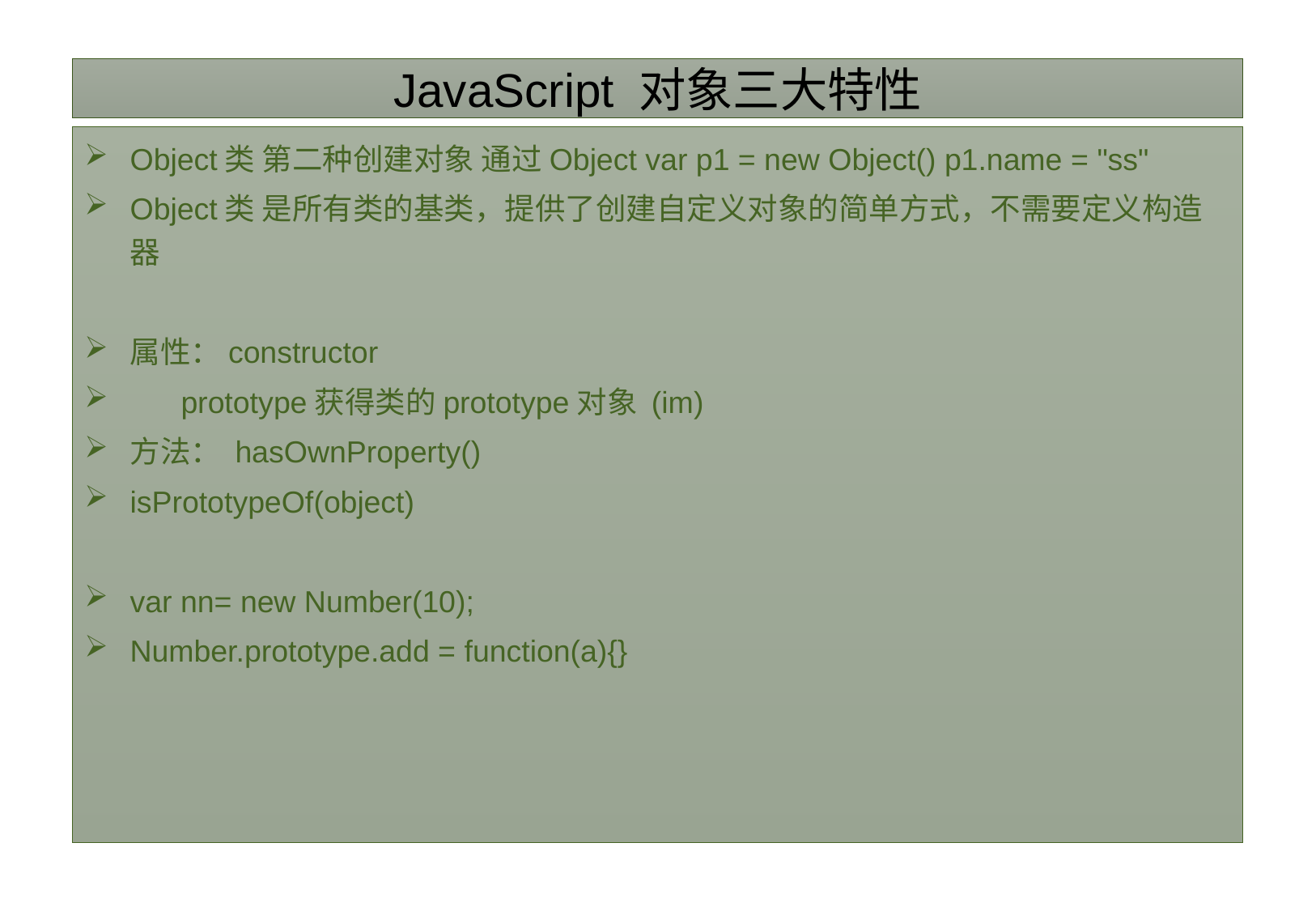

# JavaScript 对象三大特性
Object类 第二种创建对象 通过Object var p1 = new Object() p1.name = "ss"
Object类 是所有类的基类，提供了创建自定义对象的简单方式，不需要定义构造器

属性：constructor
      prototype获得类的prototype对象 (im)
方法： hasOwnProperty()
isPrototypeOf(object)

var nn= new Number(10);
Number.prototype.add = function(a){}